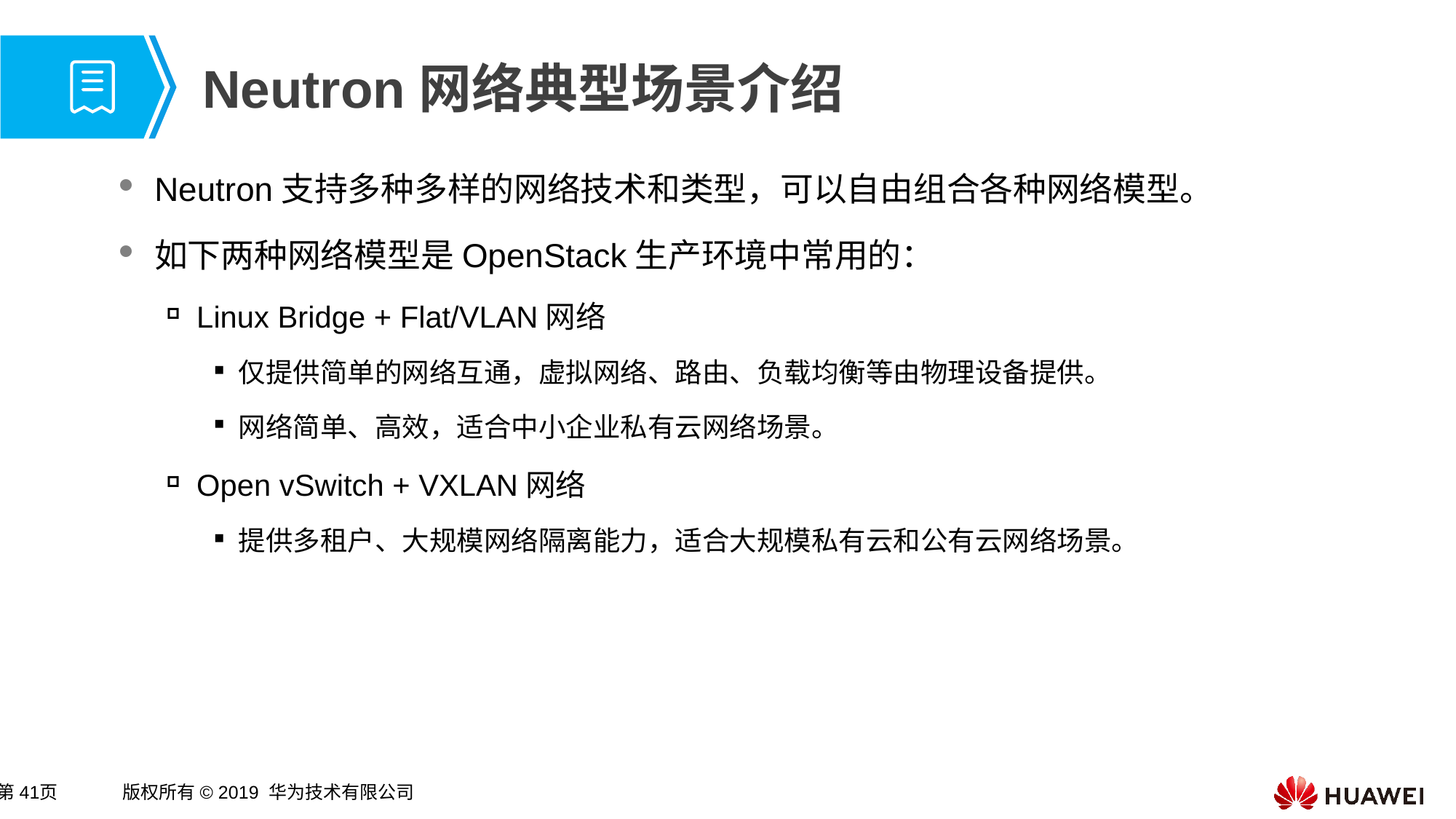

# Neutron网络典型场景介绍
Neutron支持多种多样的网络技术和类型，可以自由组合各种网络模型。
如下两种网络模型是OpenStack生产环境中常用的：
Linux Bridge + Flat/VLAN网络
仅提供简单的网络互通，虚拟网络、路由、负载均衡等由物理设备提供。
网络简单、高效，适合中小企业私有云网络场景。
Open vSwitch + VXLAN网络
提供多租户、大规模网络隔离能力，适合大规模私有云和公有云网络场景。